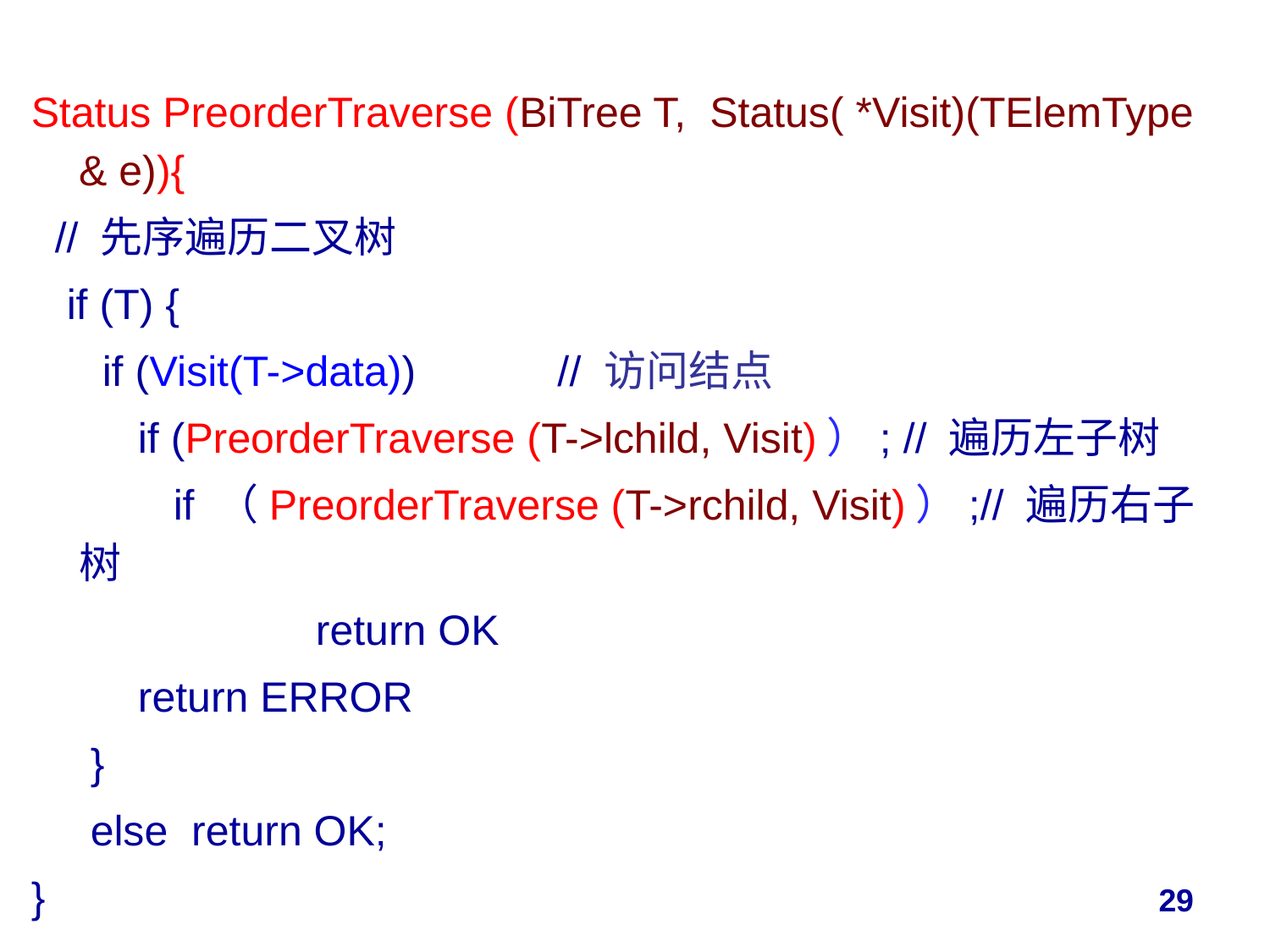

Status PreorderTraverse (BiTree T,  Status( *Visit)(TElemType & e)){
  // 先序遍历二叉树
   if (T) {
      if (Visit(T->data))            // 访问结点
         if (PreorderTraverse (T->lchild, Visit)）; // 遍历左子树
            if （PreorderTraverse (T->rchild, Visit)）;// 遍历右子树
                        return OK
         return ERROR
     }
     else  return OK;
}
29